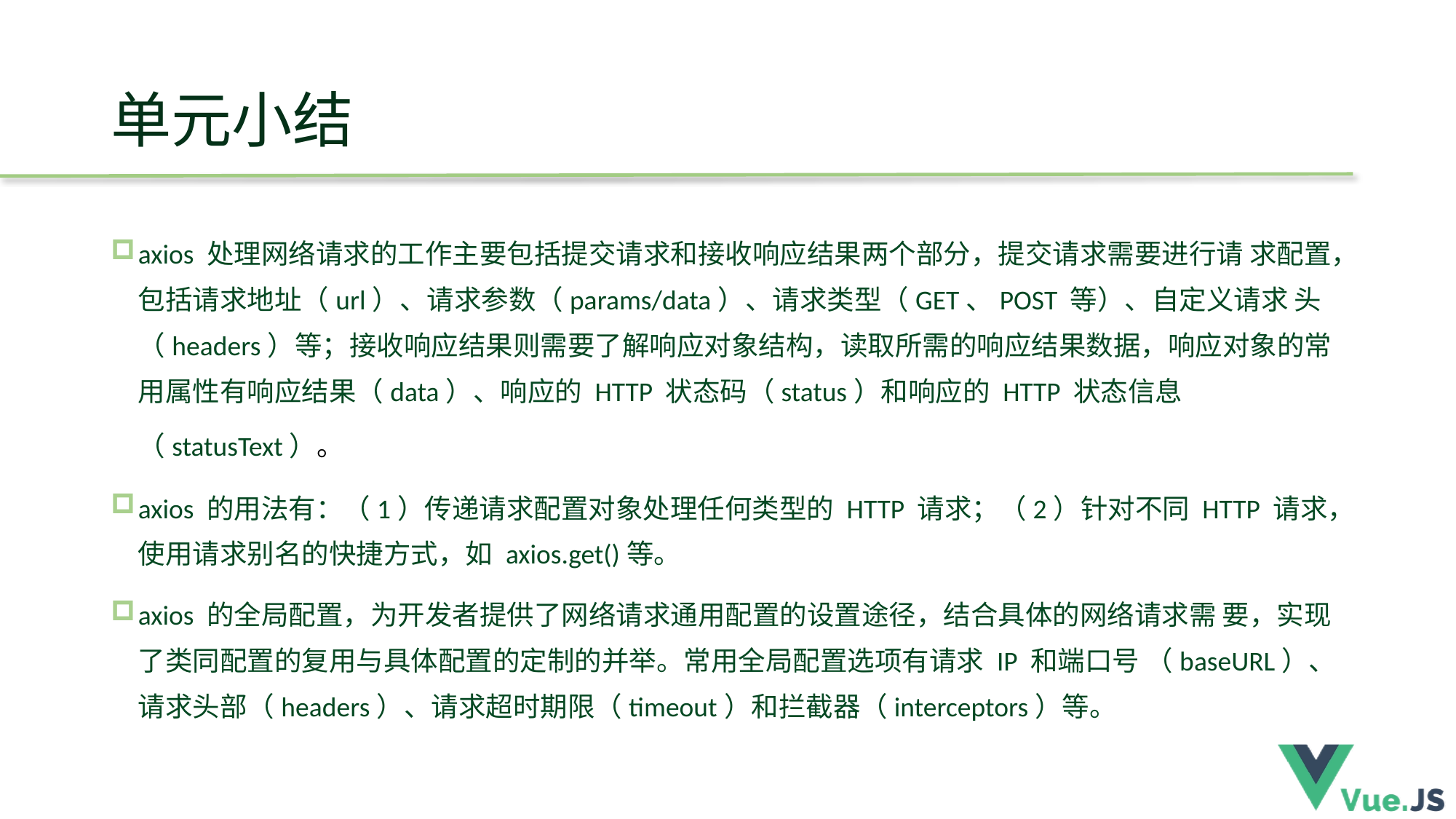

# 单元小结
axios 处理网络请求的工作主要包括提交请求和接收响应结果两个部分，提交请求需要进行请 求配置，包括请求地址（url）、请求参数（params/data）、请求类型（GET、POST 等）、自定义请求 头（headers）等；接收响应结果则需要了解响应对象结构，读取所需的响应结果数据，响应对象的常 用属性有响应结果（data）、响应的 HTTP 状态码（status）和响应的 HTTP 状态信息（statusText）。
axios 的用法有：（1）传递请求配置对象处理任何类型的 HTTP 请求；（2）针对不同 HTTP 请求，使用请求别名的快捷方式，如 axios.get()等。
axios 的全局配置，为开发者提供了网络请求通用配置的设置途径，结合具体的网络请求需 要，实现了类同配置的复用与具体配置的定制的并举。常用全局配置选项有请求 IP 和端口号 （baseURL）、请求头部（headers）、请求超时期限（timeout）和拦截器（interceptors）等。